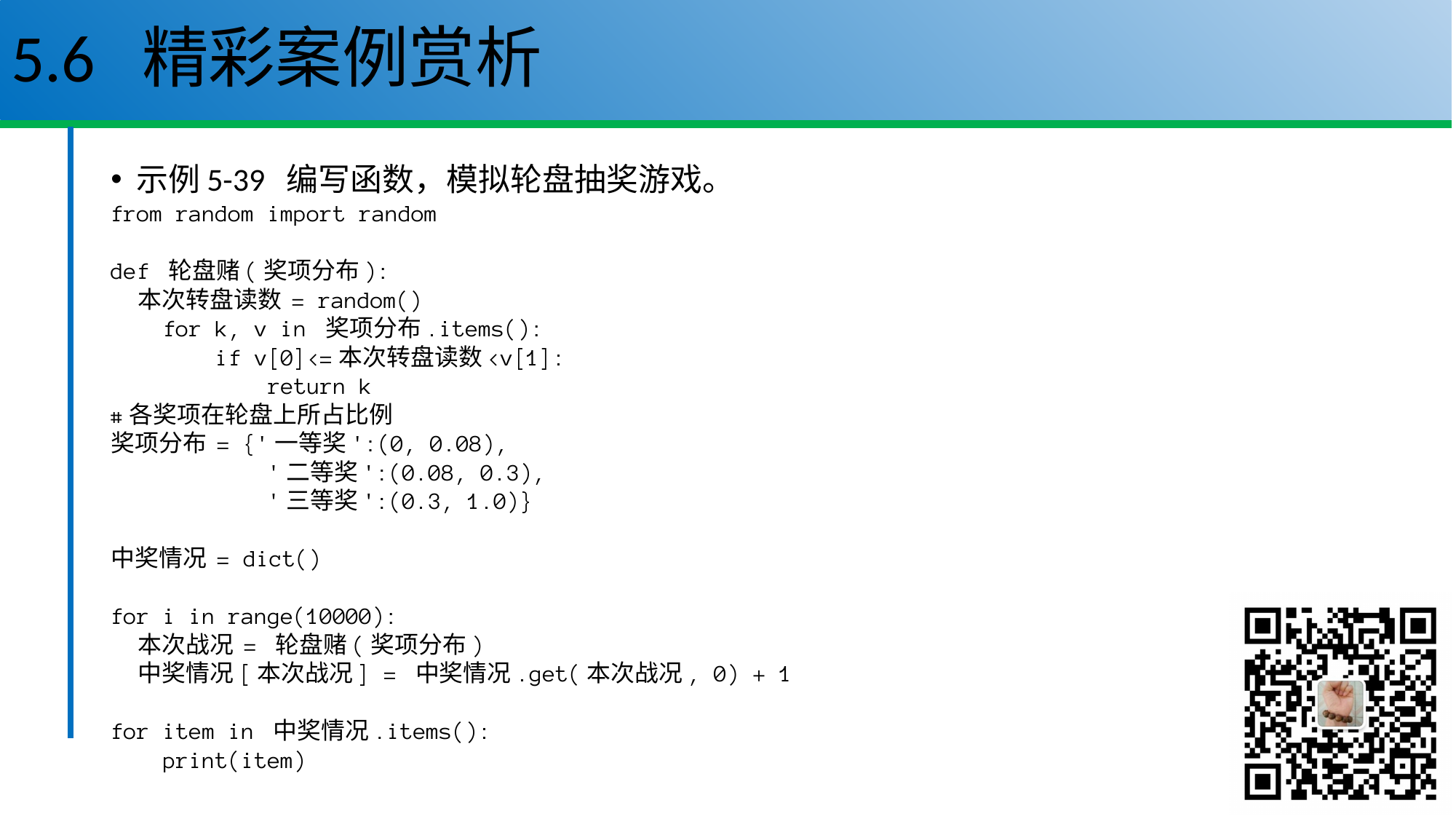

# 5.6  精彩案例赏析
示例5-39  编写函数，模拟轮盘抽奖游戏。
from random import random

def 轮盘赌(奖项分布):
    本次转盘读数 = random()
    for k, v in 奖项分布.items():
        if v[0]<=本次转盘读数<v[1]:
            return k
#各奖项在轮盘上所占比例
奖项分布 = {'一等奖':(0, 0.08),
            '二等奖':(0.08, 0.3),
            '三等奖':(0.3, 1.0)}

中奖情况 = dict()

for i in range(10000):
    本次战况 = 轮盘赌(奖项分布)
    中奖情况[本次战况] = 中奖情况.get(本次战况, 0) + 1

for item in 中奖情况.items():
    print(item)
140